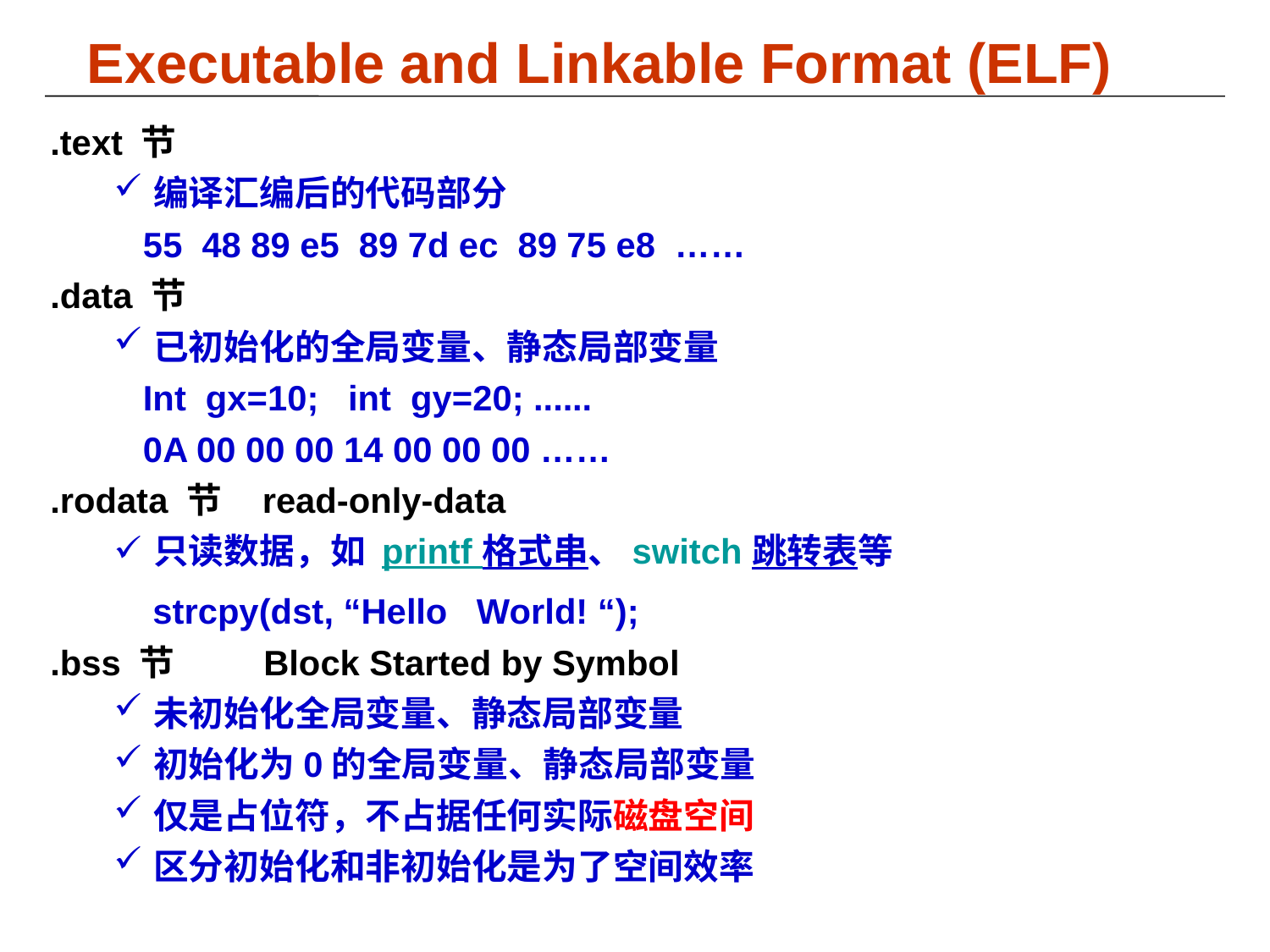

Executable and Linkable Format (ELF)
.text 节
编译汇编后的代码部分
   55  48 89 e5  89 7d ec  89 75 e8  ……
.data 节
已初始化的全局变量、静态局部变量
   Int  gx=10;   int  gy=20; ......
   0A 00 00 00 14 00 00 00 ……
.rodata 节    read-only-data
只读数据，如 printf 格式串、switch 跳转表等
    strcpy(dst, “Hello   World! “);
.bss 节          Block Started by Symbol
未初始化全局变量、静态局部变量
初始化为0的全局变量、静态局部变量
仅是占位符，不占据任何实际磁盘空间
区分初始化和非初始化是为了空间效率